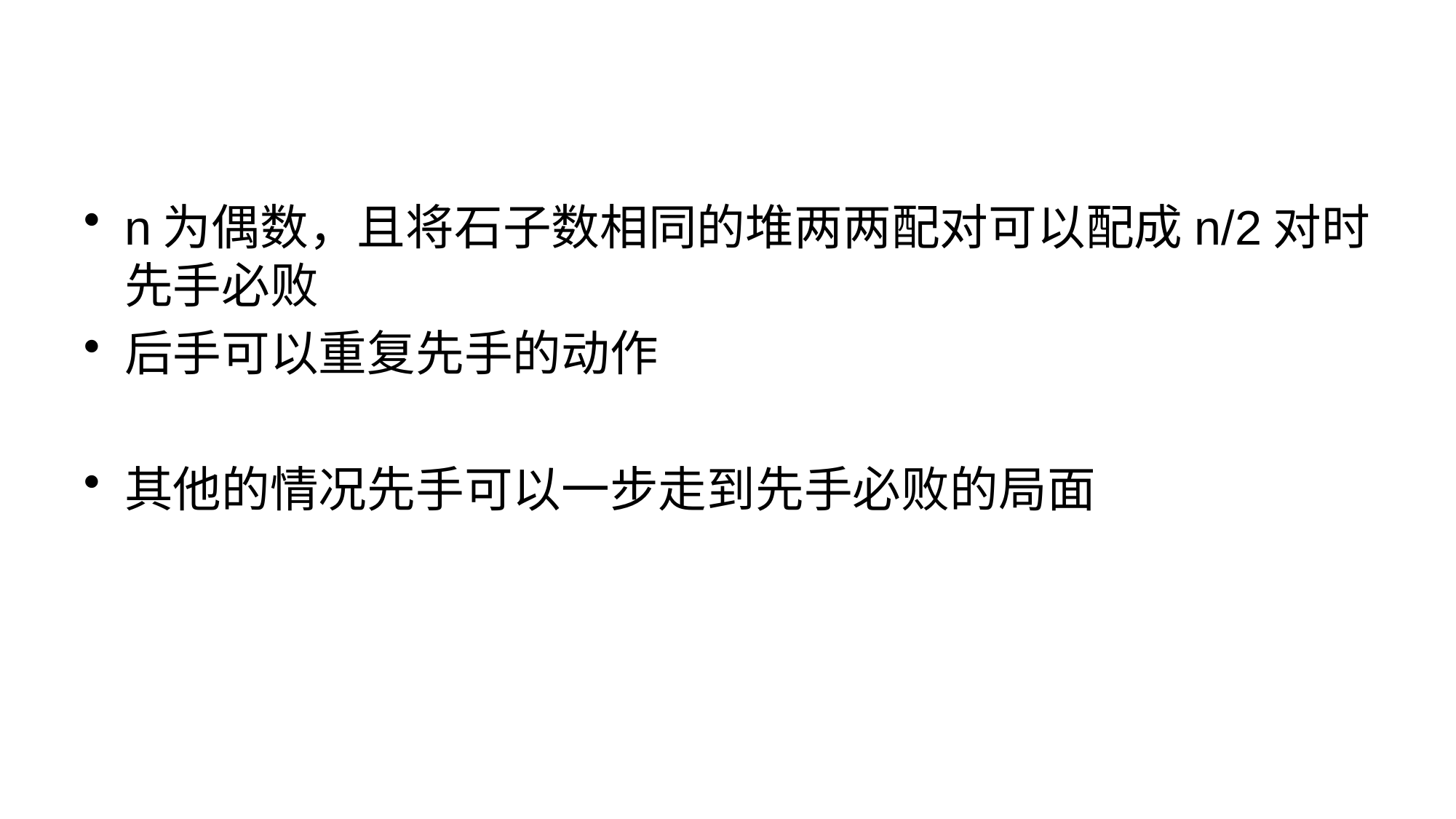

#
n为偶数，且将石子数相同的堆两两配对可以配成n/2对时先手必败
后手可以重复先手的动作

其他的情况先手可以一步走到先手必败的局面